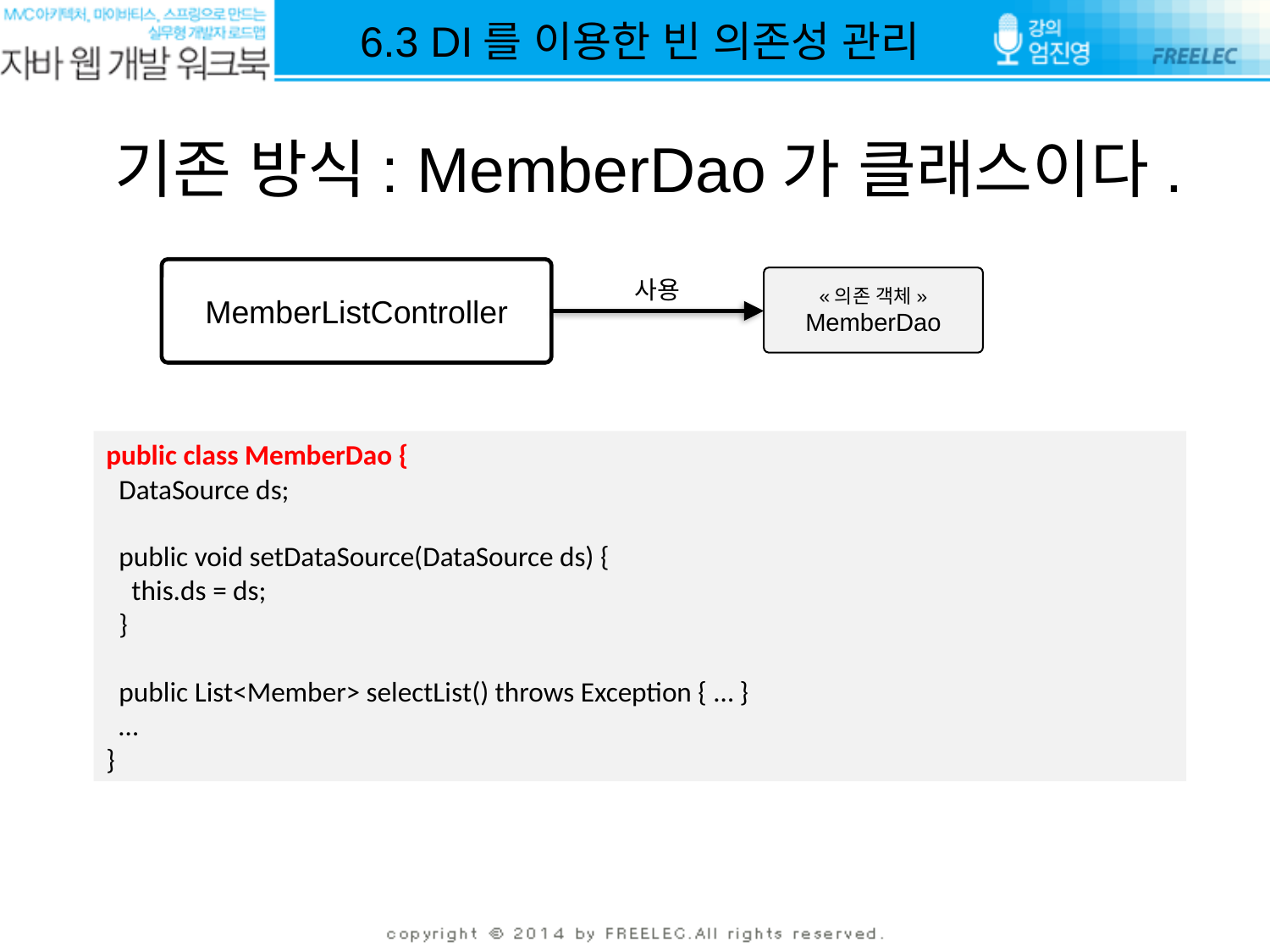

6.3 DI를 이용한 빈 의존성 관리
기존 방식: MemberDao가 클래스이다.
MemberListController
«의존 객체»
MemberDao
사용
public class MemberDao {
  DataSource ds;

  public void setDataSource(DataSource ds) {
    this.ds = ds;
  }

  public List<Member> selectList() throws Exception { … }
  …
}